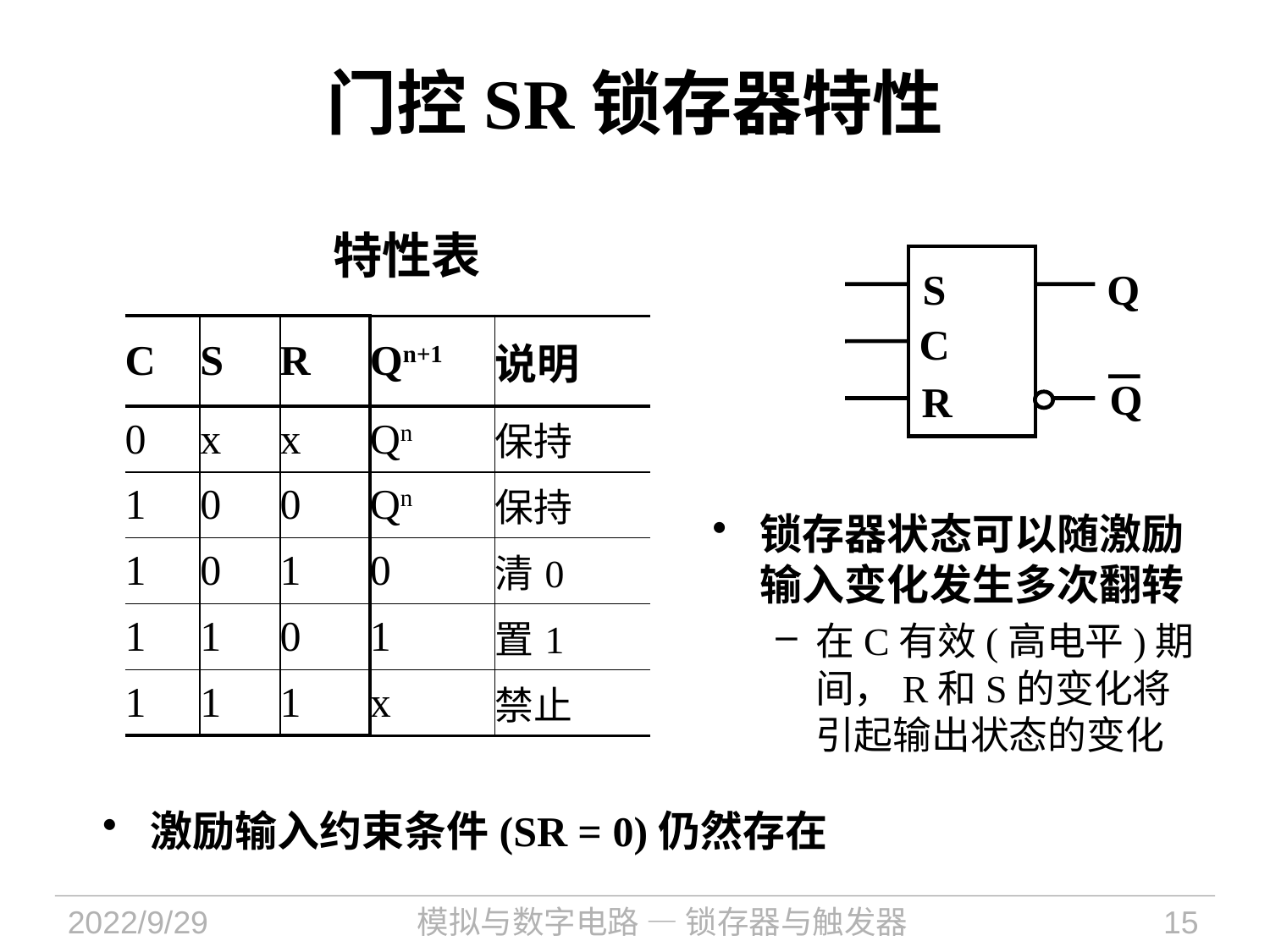

# 门控SR锁存器特性
特性表

S
Q

C

Q
R

| C | S | R | Qn+1 | 说明 |
| --- | --- | --- | --- | --- |
| 0 | x | x | Qn | 保持 |
| 1 | 0 | 0 | Qn | 保持 |
| 1 | 0 | 1 | 0 | 清0 |
| 1 | 1 | 0 | 1 | 置1 |
| 1 | 1 | 1 | x | 禁止 |
锁存器状态可以随激励输入变化发生多次翻转
在C有效(高电平)期间，R和S的变化将引起输出状态的变化
激励输入约束条件(SR = 0)仍然存在
2022/9/29
模拟与数字电路 — 锁存器与触发器
15